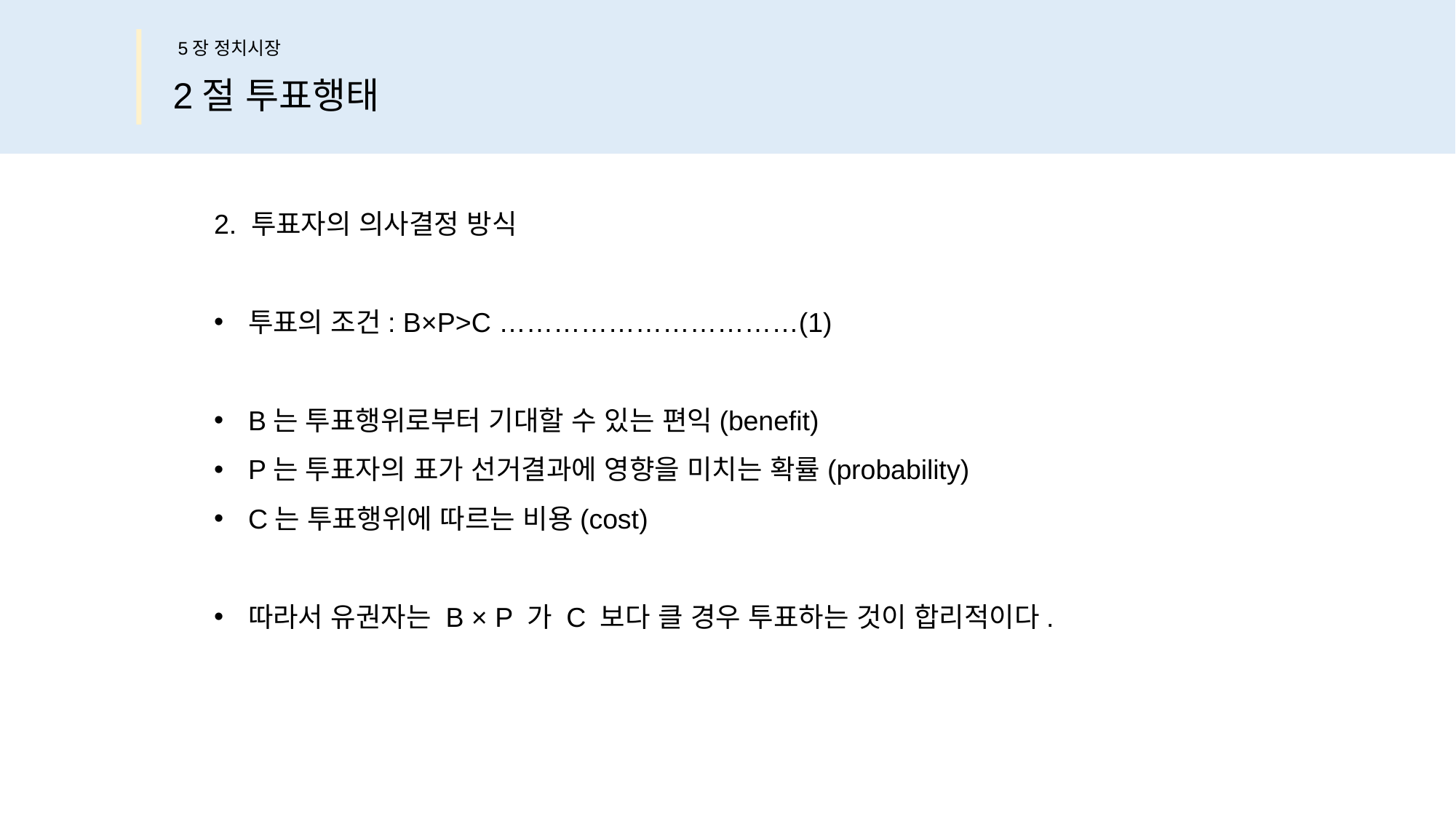

5장 정치시장
2절 투표행태
2. 투표자의 의사결정 방식

투표의 조건: B×P>C ……………………………(1)

B는 투표행위로부터 기대할 수 있는 편익(benefit)
P는 투표자의 표가 선거결과에 영향을 미치는 확률(probability)
C는 투표행위에 따르는 비용(cost)

따라서 유권자는 B × P 가 C 보다 클 경우 투표하는 것이 합리적이다.